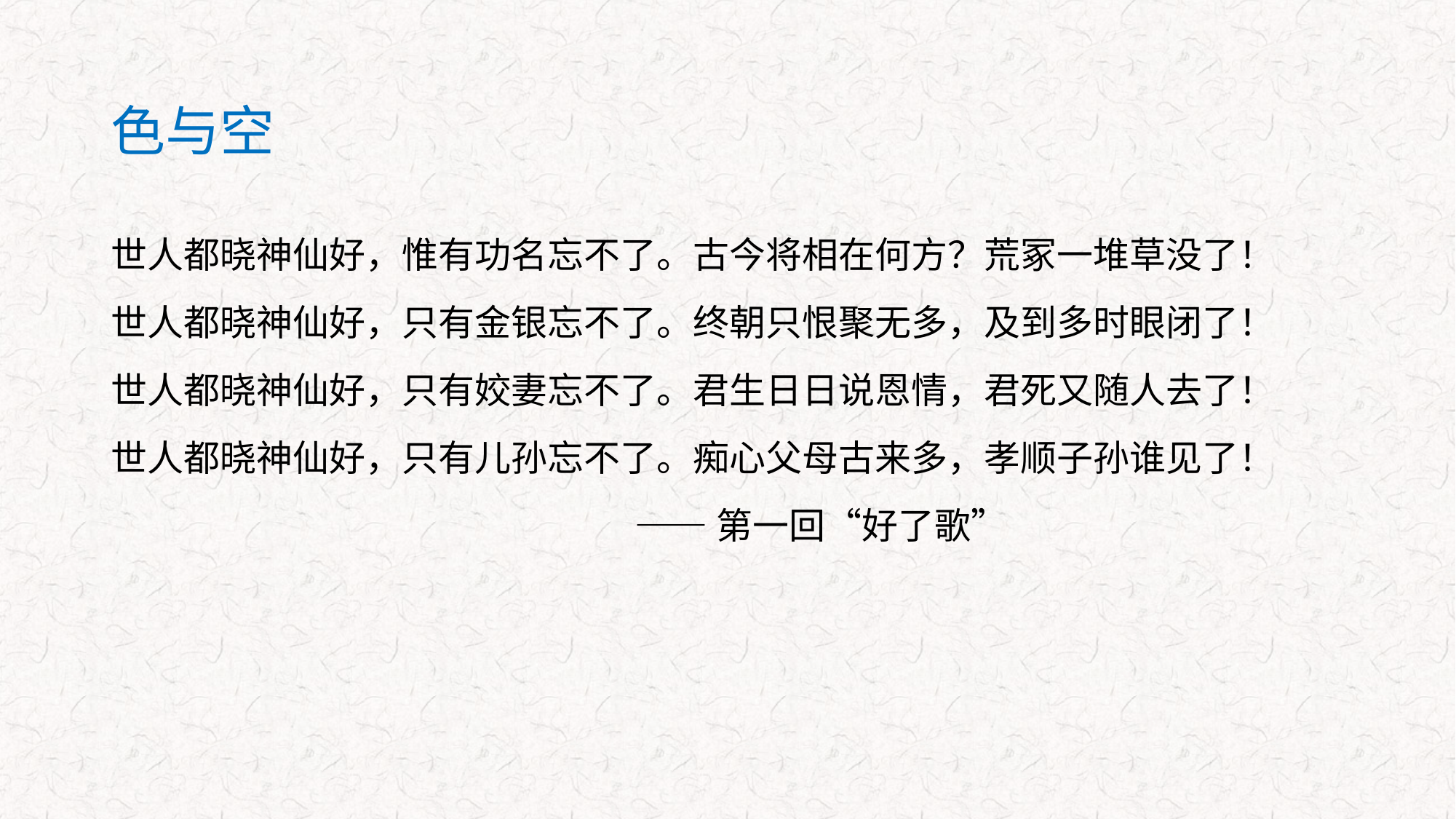

# 色与空
世人都晓神仙好，惟有功名忘不了。古今将相在何方？荒冢一堆草没了！
世人都晓神仙好，只有金银忘不了。终朝只恨聚无多，及到多时眼闭了！
世人都晓神仙好，只有姣妻忘不了。君生日日说恩情，君死又随人去了！
世人都晓神仙好，只有儿孙忘不了。痴心父母古来多，孝顺子孙谁见了！
                                                                ——第一回“好了歌”